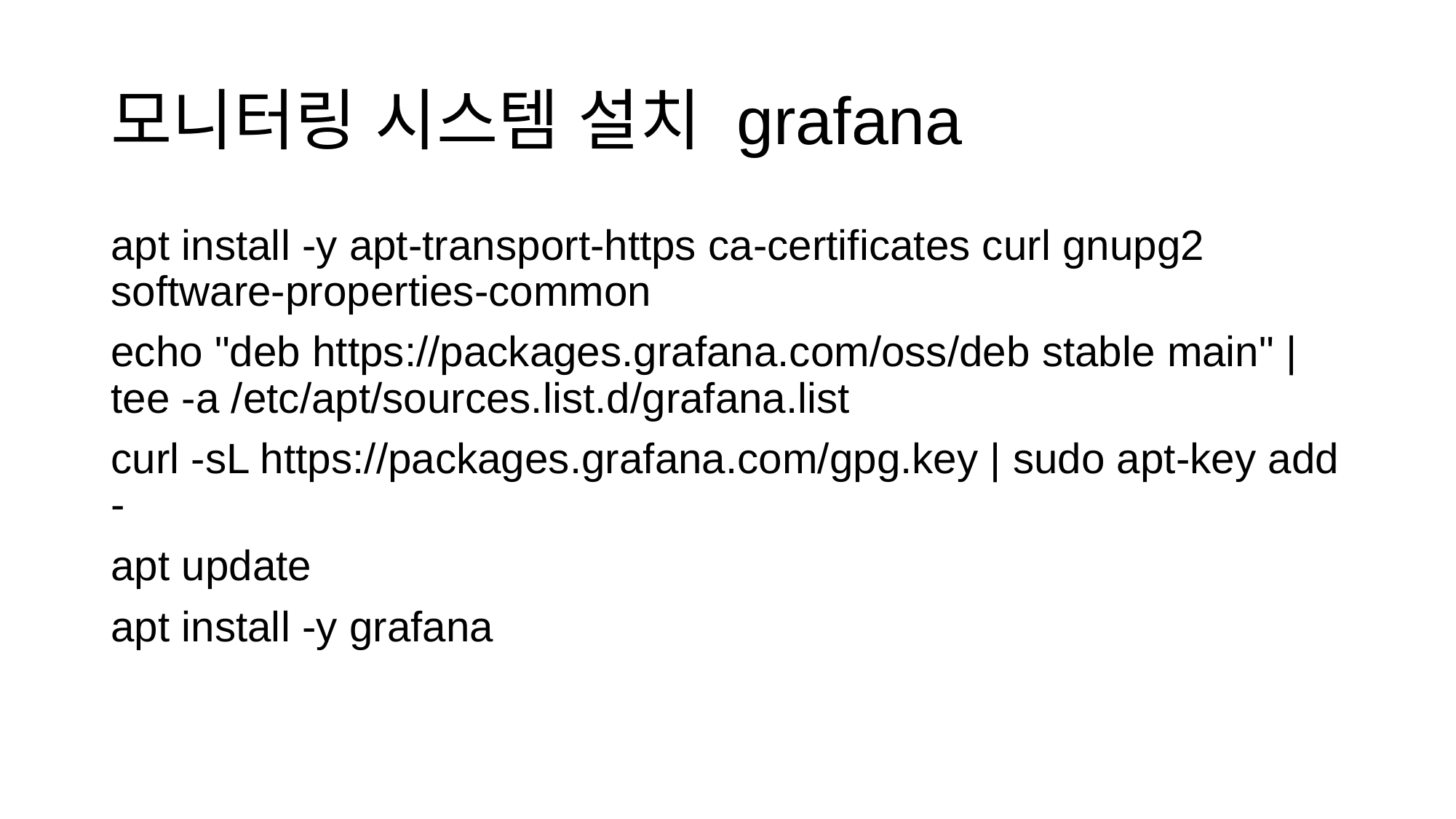

# 모니터링 시스템 설치 grafana
apt install -y apt-transport-https ca-certificates curl gnupg2 software-properties-common
echo "deb https://packages.grafana.com/oss/deb stable main" | tee -a /etc/apt/sources.list.d/grafana.list
curl -sL https://packages.grafana.com/gpg.key | sudo apt-key add -
apt update
apt install -y grafana